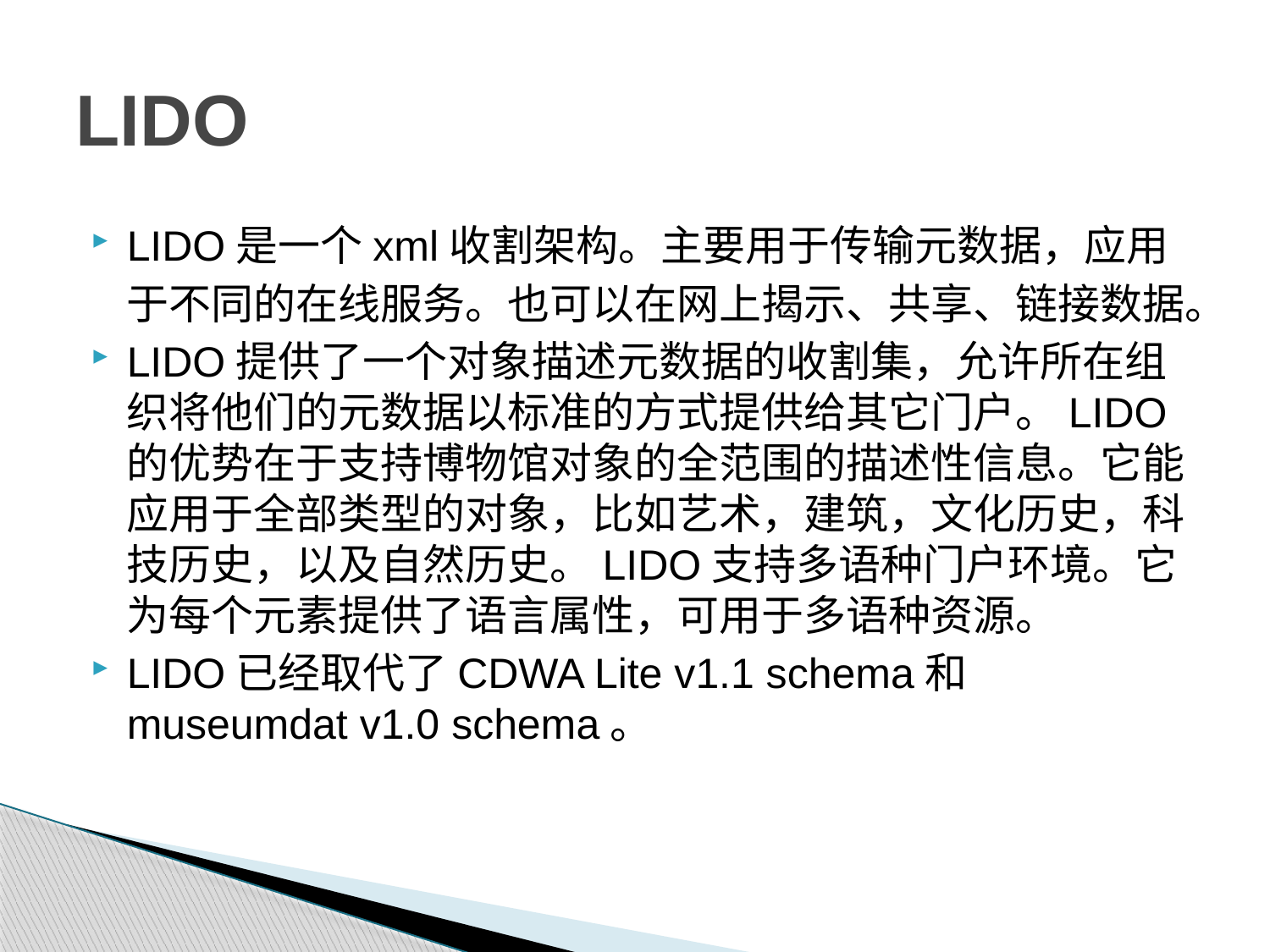

# LIDO
LIDO是一个xml收割架构。主要用于传输元数据，应用于不同的在线服务。也可以在网上揭示、共享、链接数据。
LIDO提供了一个对象描述元数据的收割集，允许所在组织将他们的元数据以标准的方式提供给其它门户。LIDO的优势在于支持博物馆对象的全范围的描述性信息。它能应用于全部类型的对象，比如艺术，建筑，文化历史，科技历史，以及自然历史。LIDO支持多语种门户环境。它为每个元素提供了语言属性，可用于多语种资源。
LIDO已经取代了CDWA Lite v1.1 schema和museumdat v1.0 schema。